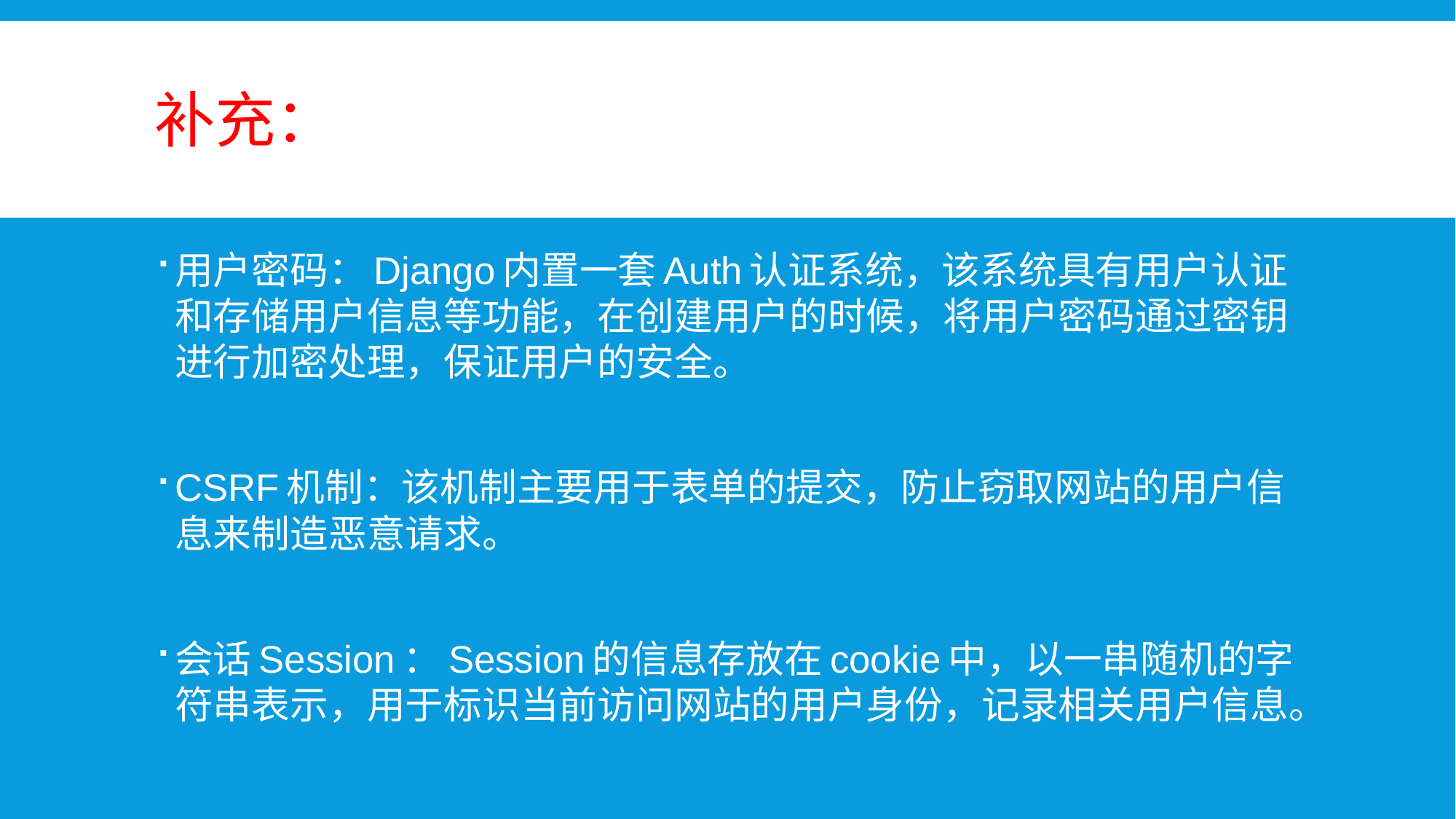

# 补充：
用户密码：Django内置一套Auth认证系统，该系统具有用户认证和存储用户信息等功能，在创建用户的时候，将用户密码通过密钥进行加密处理，保证用户的安全。

CSRF机制：该机制主要用于表单的提交，防止窃取网站的用户信息来制造恶意请求。

会话Session：Session的信息存放在cookie中，以一串随机的字符串表示，用于标识当前访问网站的用户身份，记录相关用户信息。